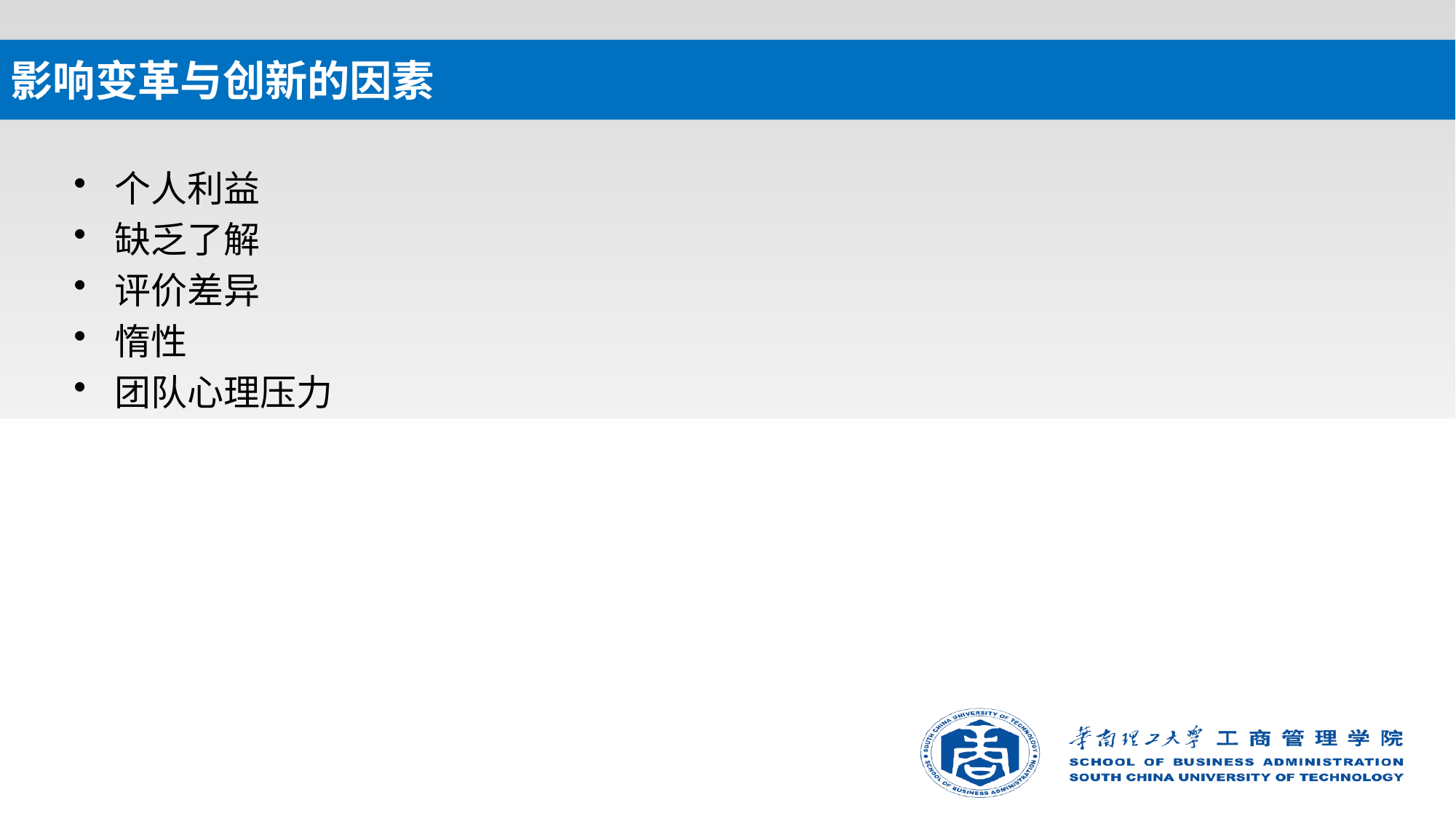

# 影响变革与创新的因素
个人利益
缺乏了解
评价差异
惰性
团队心理压力